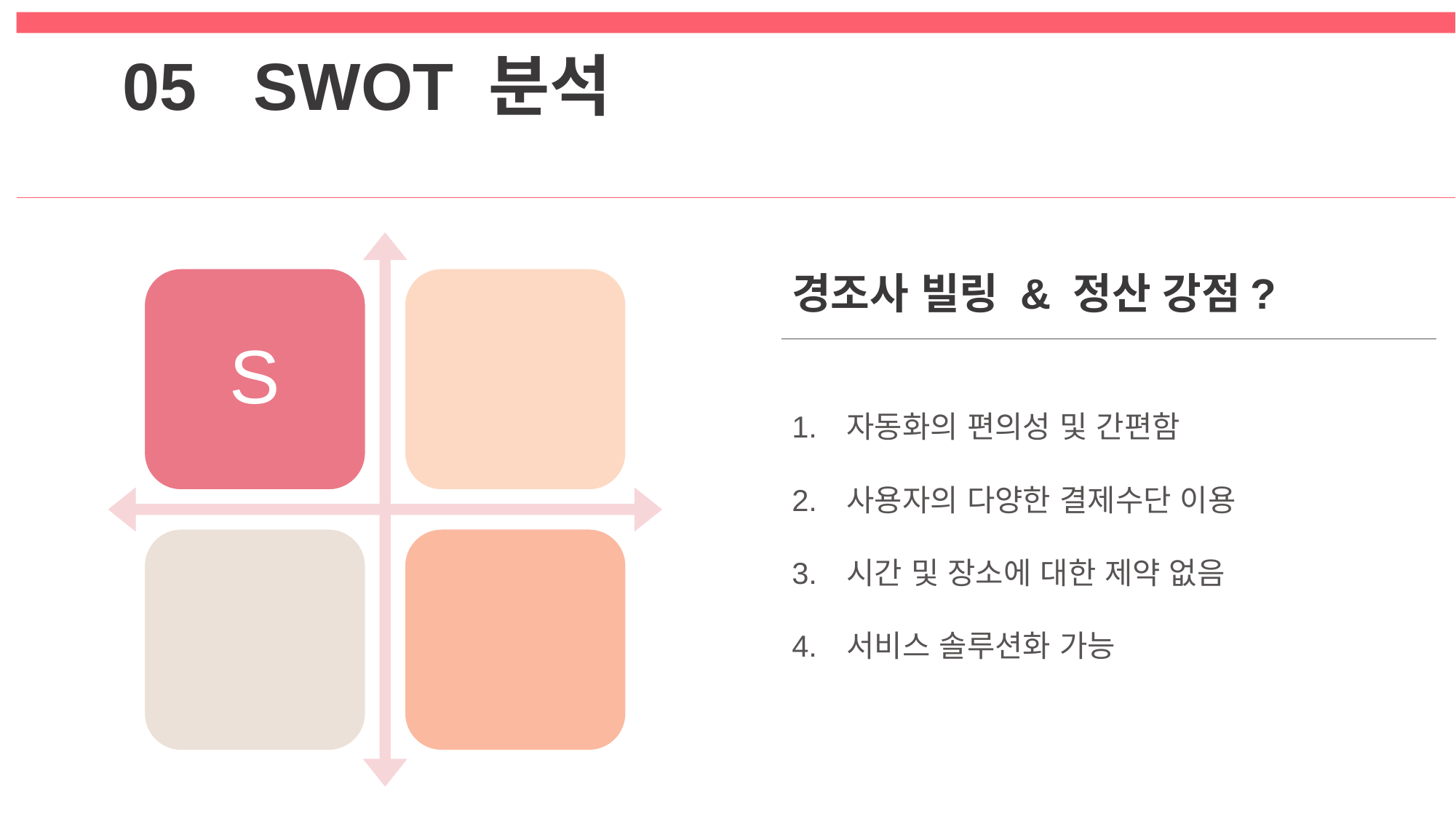

05
SWOT 분석

경조사 빌링 & 정산 강점?
S

자동화의 편의성 및 간편함
사용자의 다양한 결제수단 이용
시간 및 장소에 대한 제약 없음
서비스 솔루션화 가능